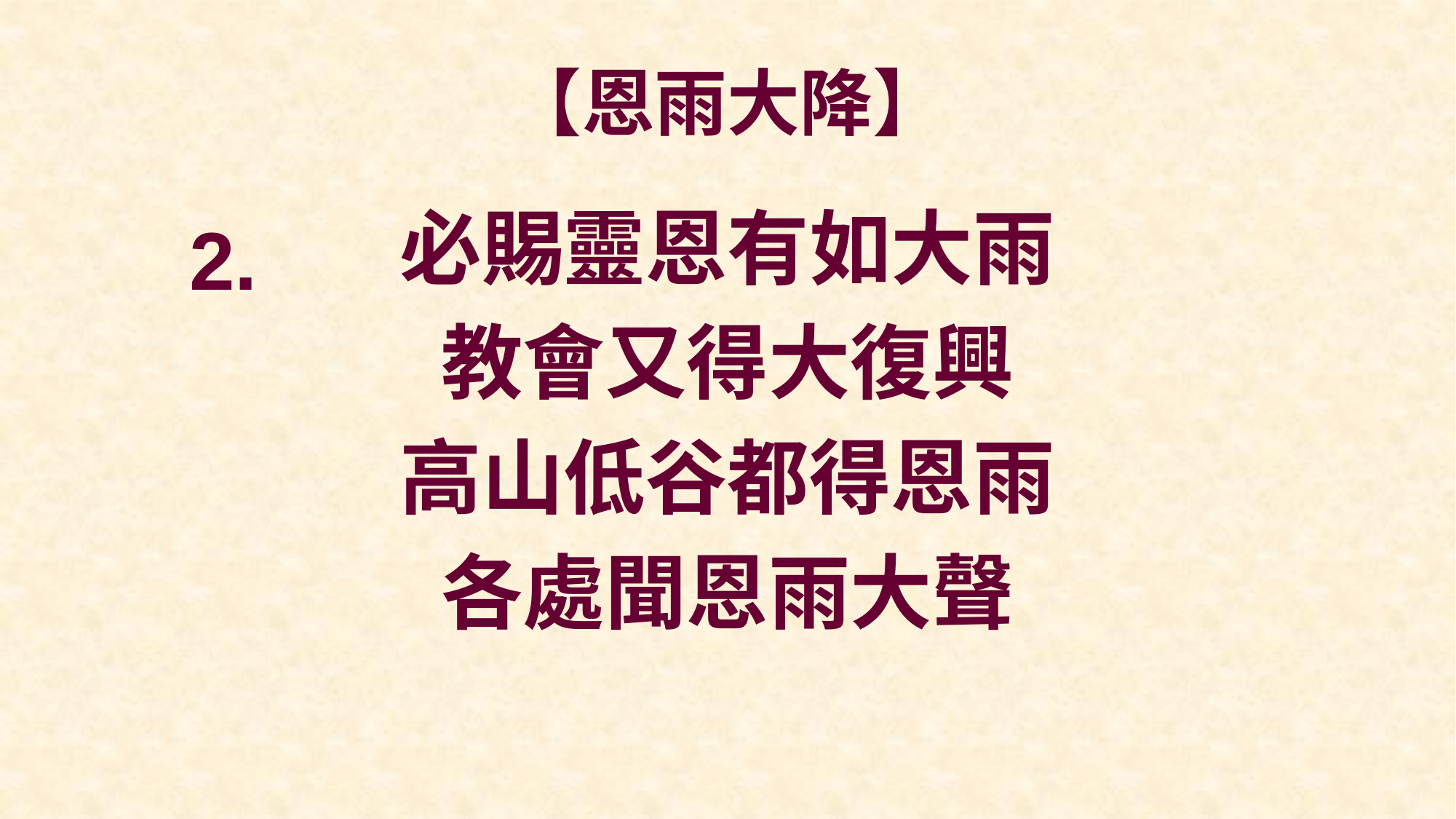

# 【恩雨大降】
必賜靈恩有如大雨
教會又得大復興
高山低谷都得恩雨
各處聞恩雨大聲
2.